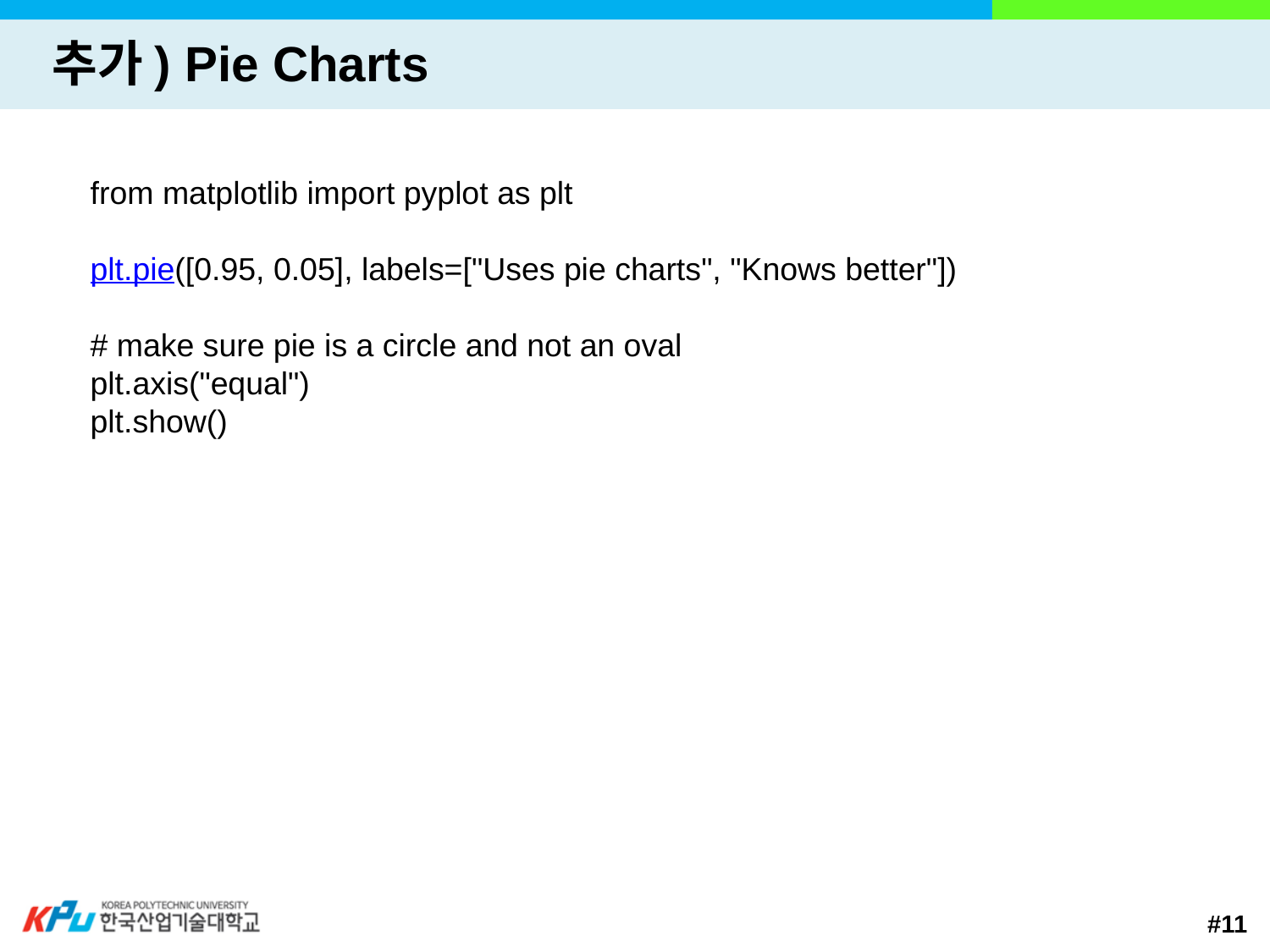

# 추가) Pie Charts
from matplotlib import pyplot as plt
plt.pie([0.95, 0.05], labels=["Uses pie charts", "Knows better"])
# make sure pie is a circle and not an oval
plt.axis("equal")
plt.show()